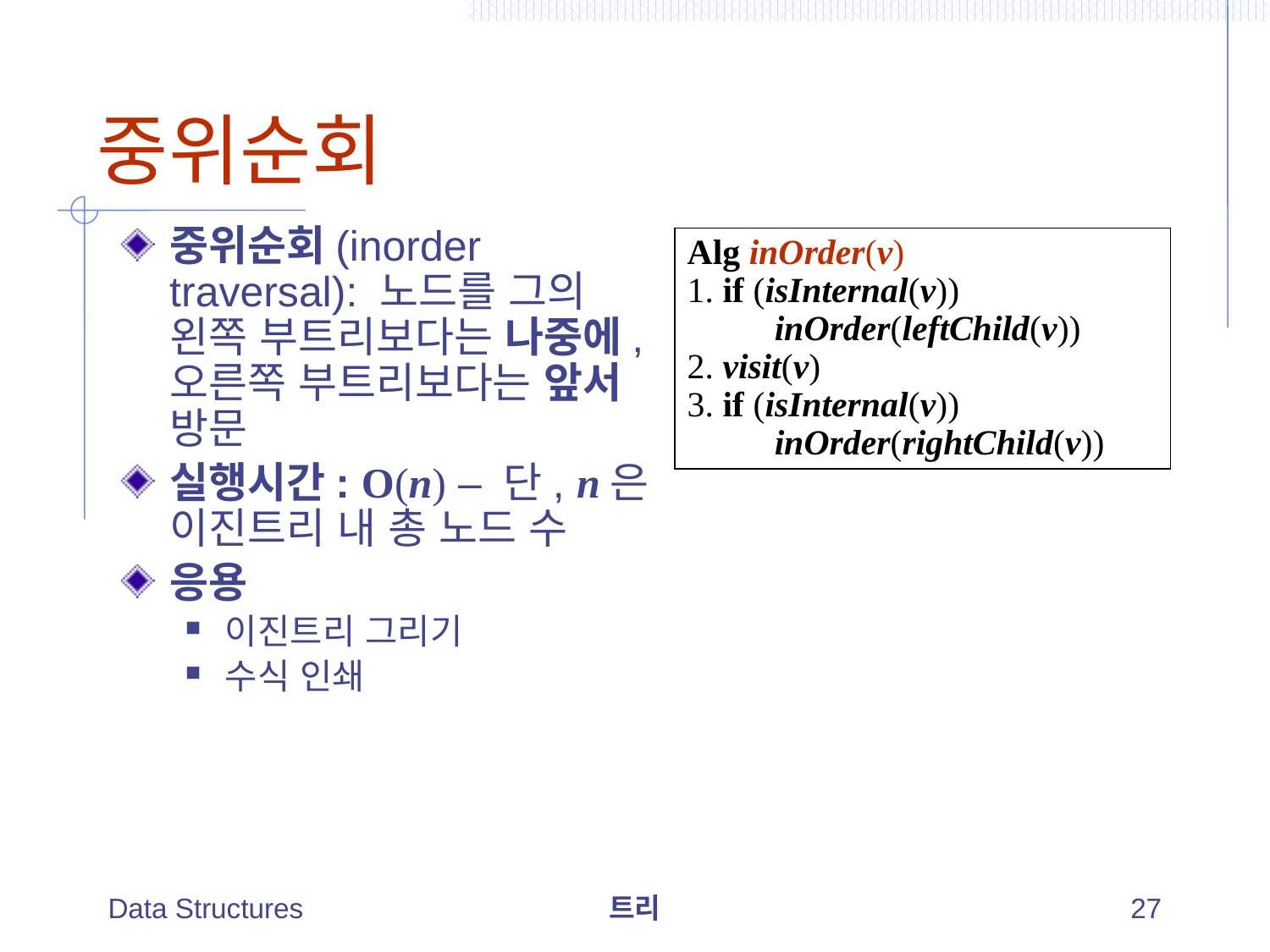

# 중위순회
중위순회(inorder traversal): 노드를 그의 왼쪽 부트리보다는 나중에, 오른쪽 부트리보다는 앞서 방문
실행시간: O(n) – 단, n은 이진트리 내 총 노드 수
응용
이진트리 그리기
수식 인쇄
Alg inOrder(v)
1. if (isInternal(v))
		inOrder(leftChild(v))
2. visit(v)
3. if (isInternal(v))
		inOrder(rightChild(v))
Data Structures
트리
27